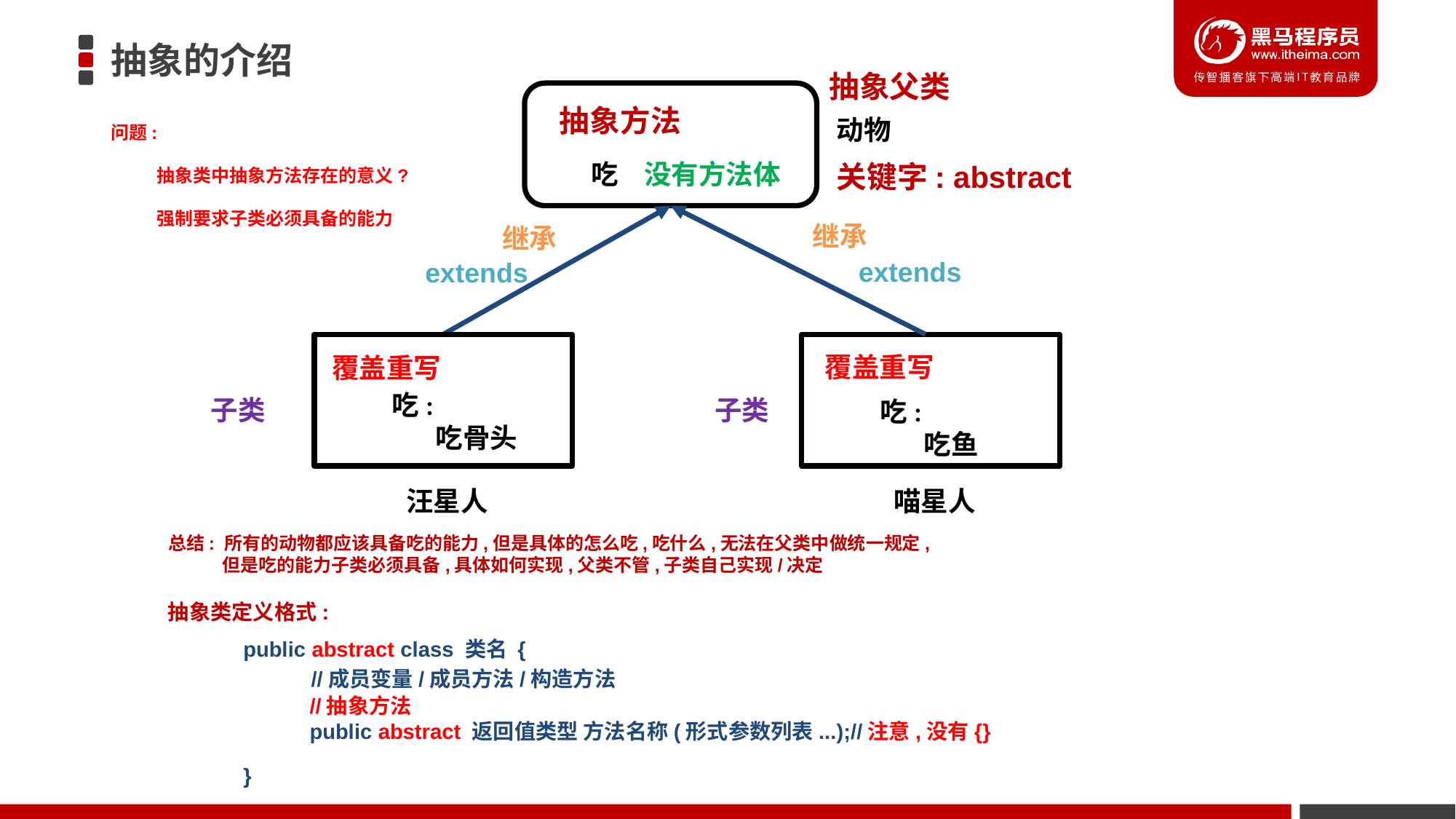

# 抽象的介绍
抽象父类

动物
吃
继承
继承
extends
extends
抽象方法
问题:
没有方法体
关键字: abstract
抽象类中抽象方法存在的意义?
强制要求子类必须具备的能力

吃:
      吃骨头
汪星人

吃:
      吃鱼
喵星人
覆盖重写
覆盖重写
子类
子类
总结: 所有的动物都应该具备吃的能力,但是具体的怎么吃,吃什么,无法在父类中做统一规定,
            但是吃的能力子类必须具备,具体如何实现,父类不管,子类自己实现/决定
抽象类定义格式:
public abstract class 类名 {

}
    //成员变量/成员方法/构造方法
     //抽象方法
     public abstract 返回值类型 方法名称(形式参数列表...);//注意,没有{}